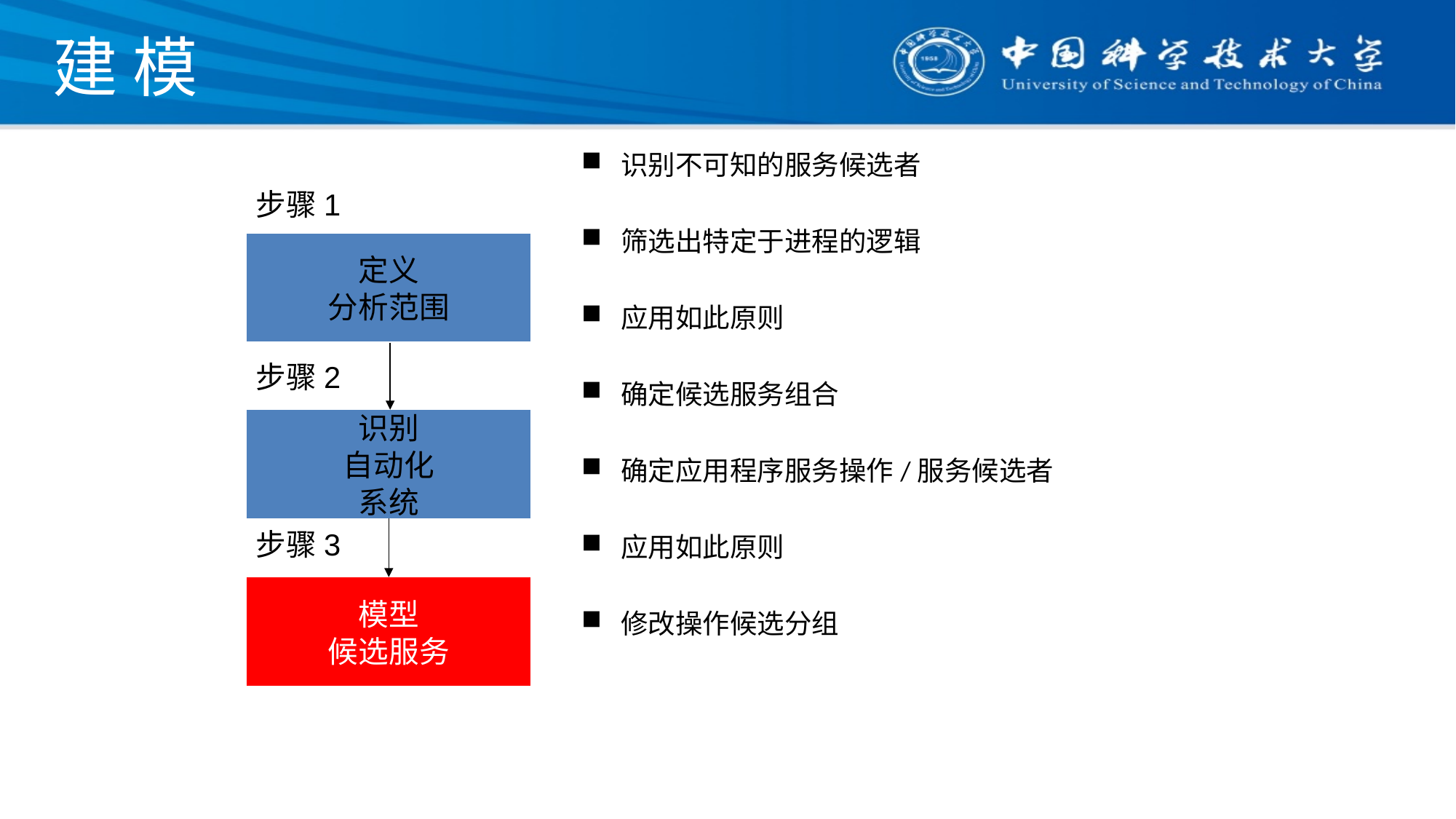

# 建 模
识别不可知的服务候选者

筛选出特定于进程的逻辑

应用如此原则

确定候选服务组合

确定应用程序服务操作/服务候选者

应用如此原则

修改操作候选分组
步骤1
定义
分析范围
步骤2
识别
自动化
系统
步骤3
模型
候选服务